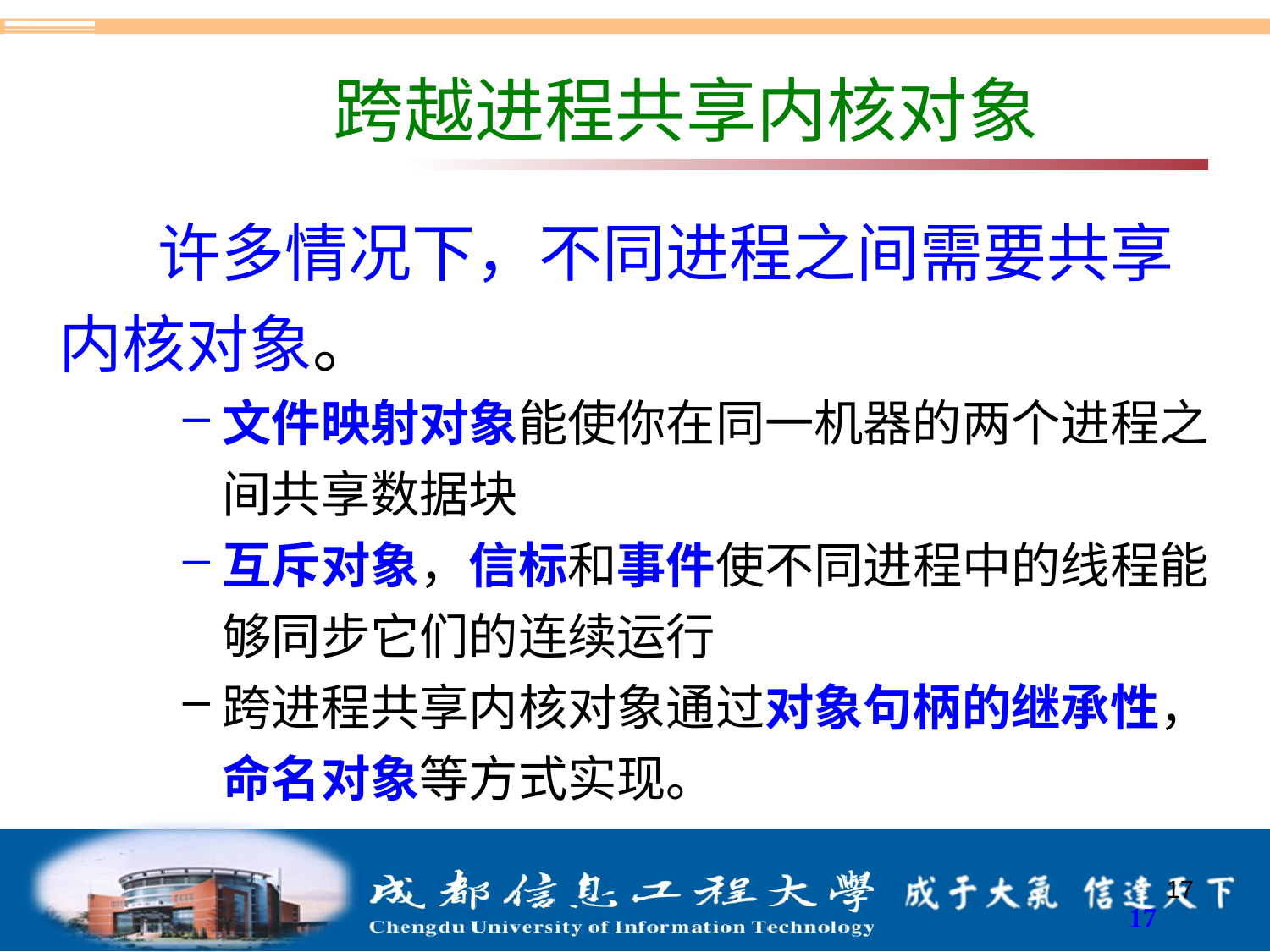

# 跨越进程共享内核对象
许多情况下，不同进程之间需要共享内核对象。
文件映射对象能使你在同一机器的两个进程之间共享数据块
互斥对象，信标和事件使不同进程中的线程能够同步它们的连续运行
跨进程共享内核对象通过对象句柄的继承性，命名对象等方式实现。